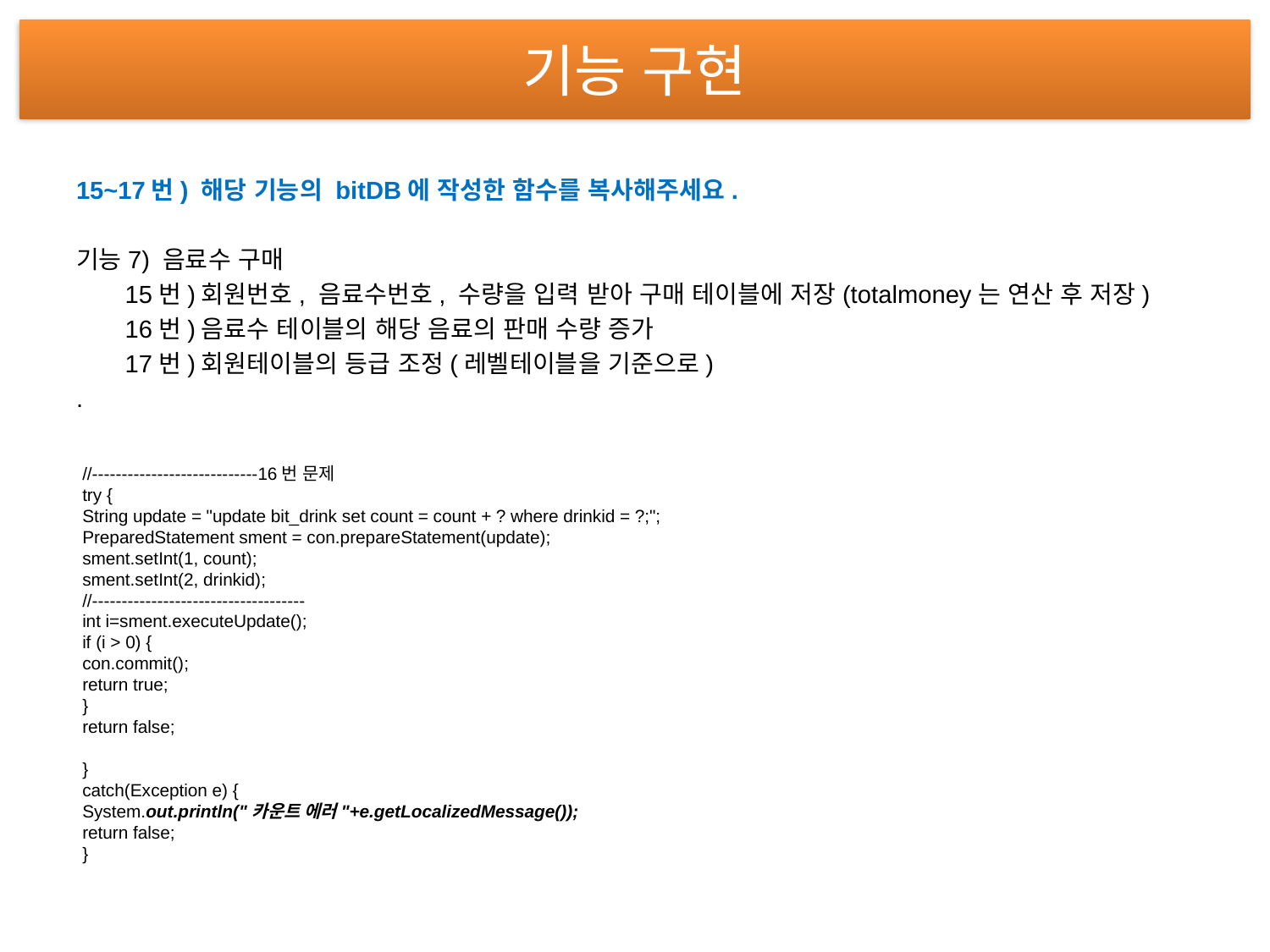

# 기능 구현
15~17번) 해당 기능의 bitDB에 작성한 함수를 복사해주세요.

기능7) 음료수 구매
       15번)회원번호, 음료수번호, 수량을 입력 받아 구매 테이블에 저장(totalmoney는 연산 후 저장)
       16번)음료수 테이블의 해당 음료의 판매 수량 증가
       17번)회원테이블의 등급 조정(레벨테이블을 기준으로)
.
//----------------------------16번 문제
try {
String update = "update bit_drink set count = count + ? where drinkid = ?;";
PreparedStatement sment = con.prepareStatement(update);
sment.setInt(1, count);
sment.setInt(2, drinkid);
//------------------------------------
int i=sment.executeUpdate();
if (i > 0) {
con.commit();
return true;
}
return false;

}
catch(Exception e) {
System.out.println("카운트 에러"+e.getLocalizedMessage());
return false;
}